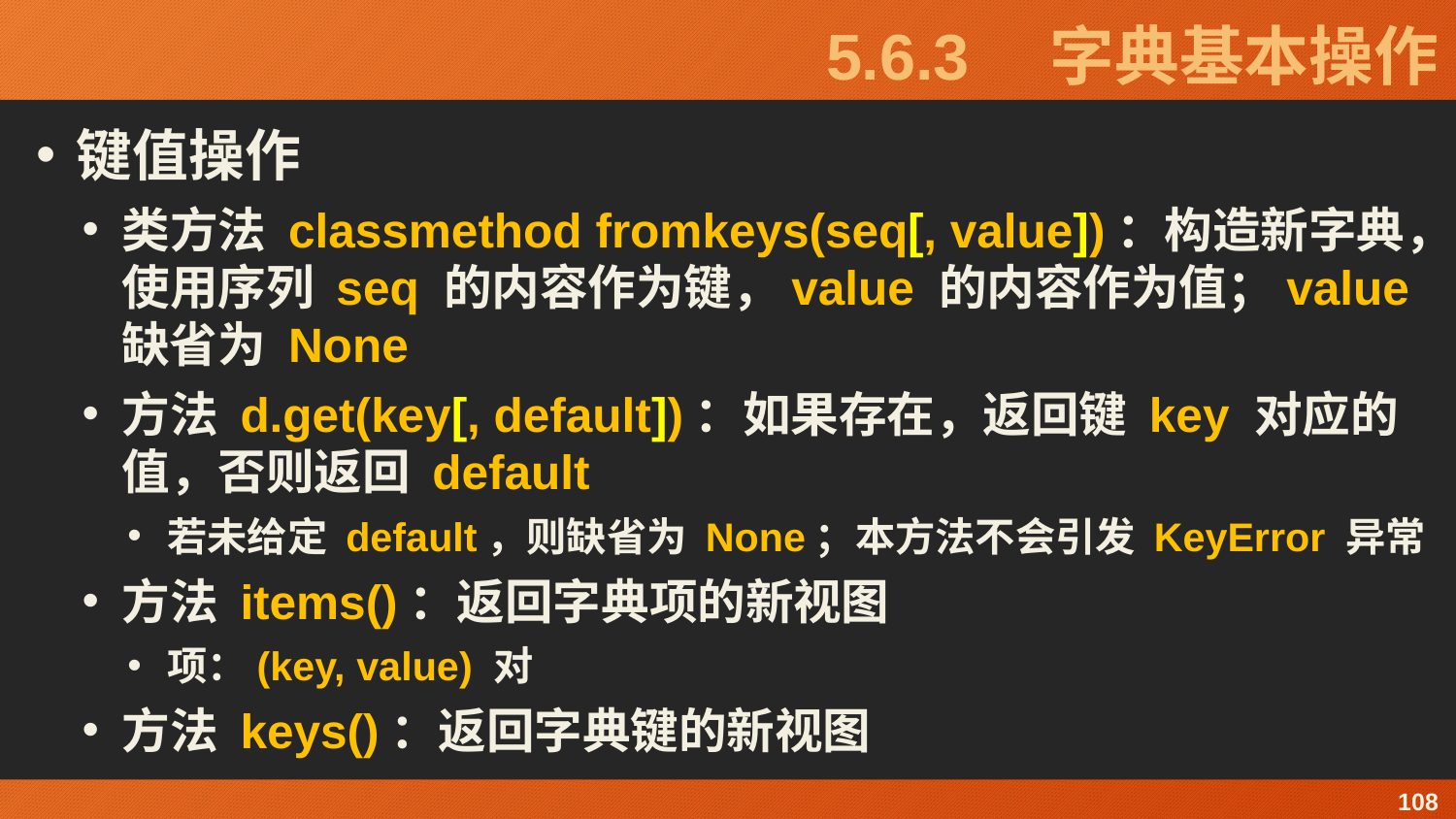

# 5.6.3　字典基本操作
键值操作
类方法 classmethod fromkeys(seq[, value])：构造新字典，使用序列 seq 的内容作为键，value 的内容作为值；value 缺省为 None
方法 d.get(key[, default])：如果存在，返回键 key 对应的值，否则返回 default
若未给定 default，则缺省为 None；本方法不会引发 KeyError 异常
方法 items()：返回字典项的新视图
项：(key, value) 对
方法 keys()：返回字典键的新视图
108